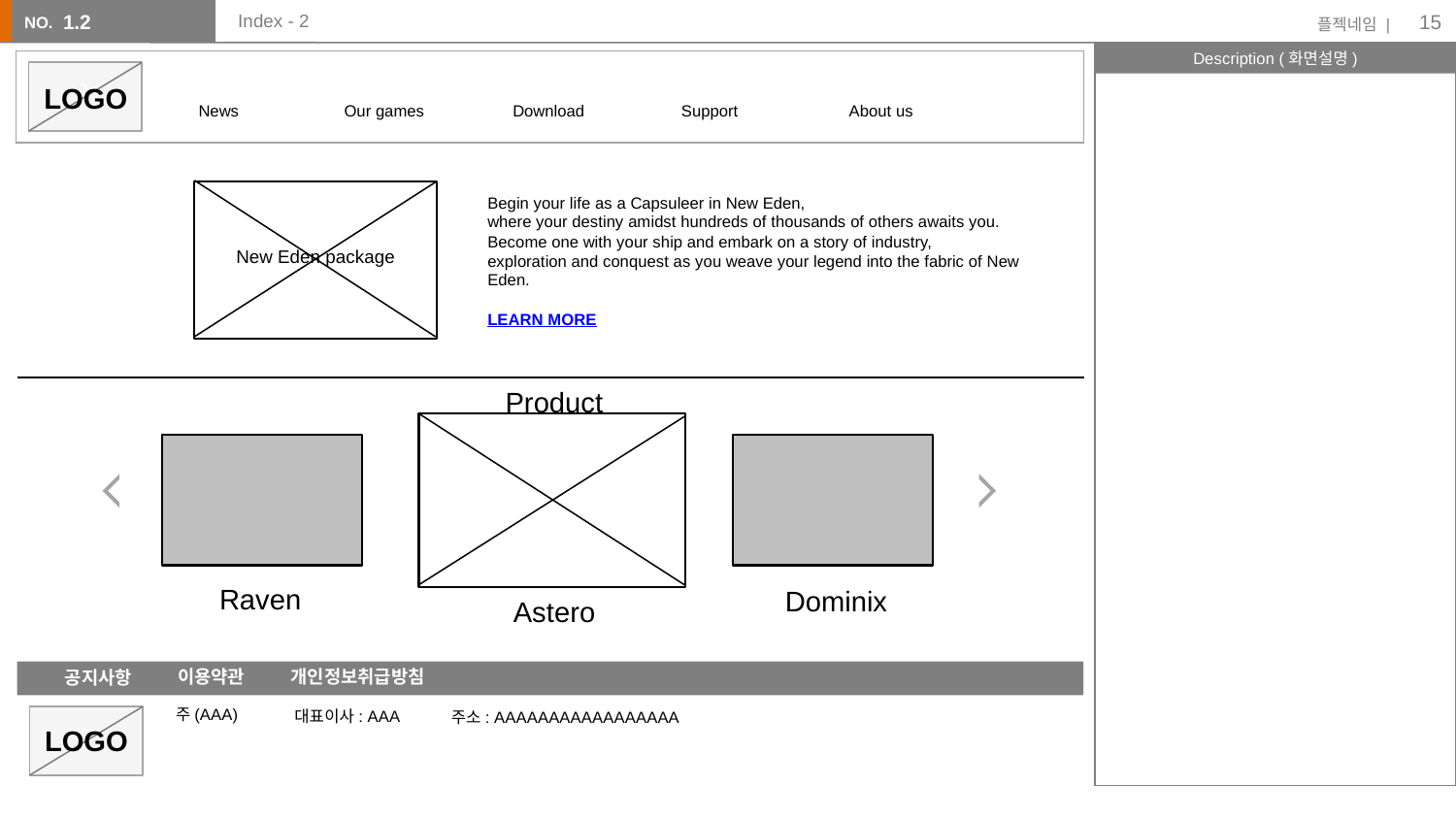

15
1.2
# Index - 2

`
`
LOGO
News 	Our games 	     Download 	          Support 	               About us

Begin your life as a Capsuleer in New Eden,
where your destiny amidst hundreds of thousands of others awaits you. Become one with your ship and embark on a story of industry,
exploration and conquest as you weave your legend into the fabric of New Eden.

LEARN MORE

New Eden package
Product

Raven
Dominix
Astero
이용약관
개인정보취급방침
공지사항

주(AAA)
대표이사: AAA
주소: AAAAAAAAAAAAAAAAA
`
LOGO